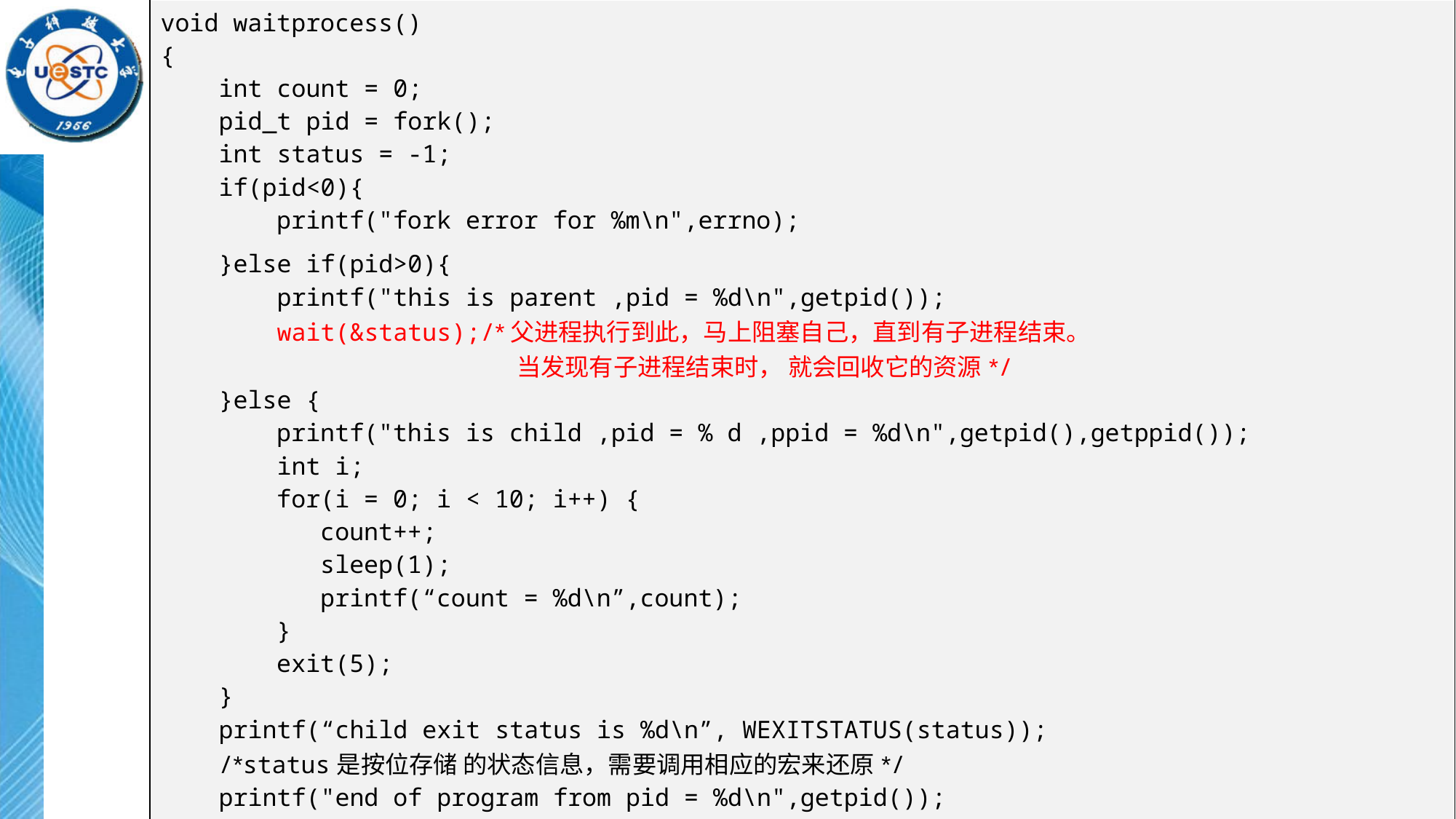

| void waitprocess() { int count = 0; pid\_t pid = fork(); int status = -1; if(pid<0){ printf("fork error for %m\n",errno); |
| --- |
| }else if(pid>0){ printf("this is parent ,pid = %d\n",getpid()); wait(&status);/\*父进程执行到此，马上阻塞自己，直到有子进程结束。 当发现有子进程结束时， 就会回收它的资源\*/ }else { printf("this is child ,pid = % d ,ppid = %d\n",getpid(),getppid()); int i; for(i = 0; i < 10; i++) { count++; sleep(1); printf(“count = %d\n”,count); } exit(5); } printf(“child exit status is %d\n”, WEXITSTATUS(status)); /\*status是按位存储 的状态信息，需要调用相应的宏来还原\*/ printf("end of program from pid = %d\n",getpid()); } |